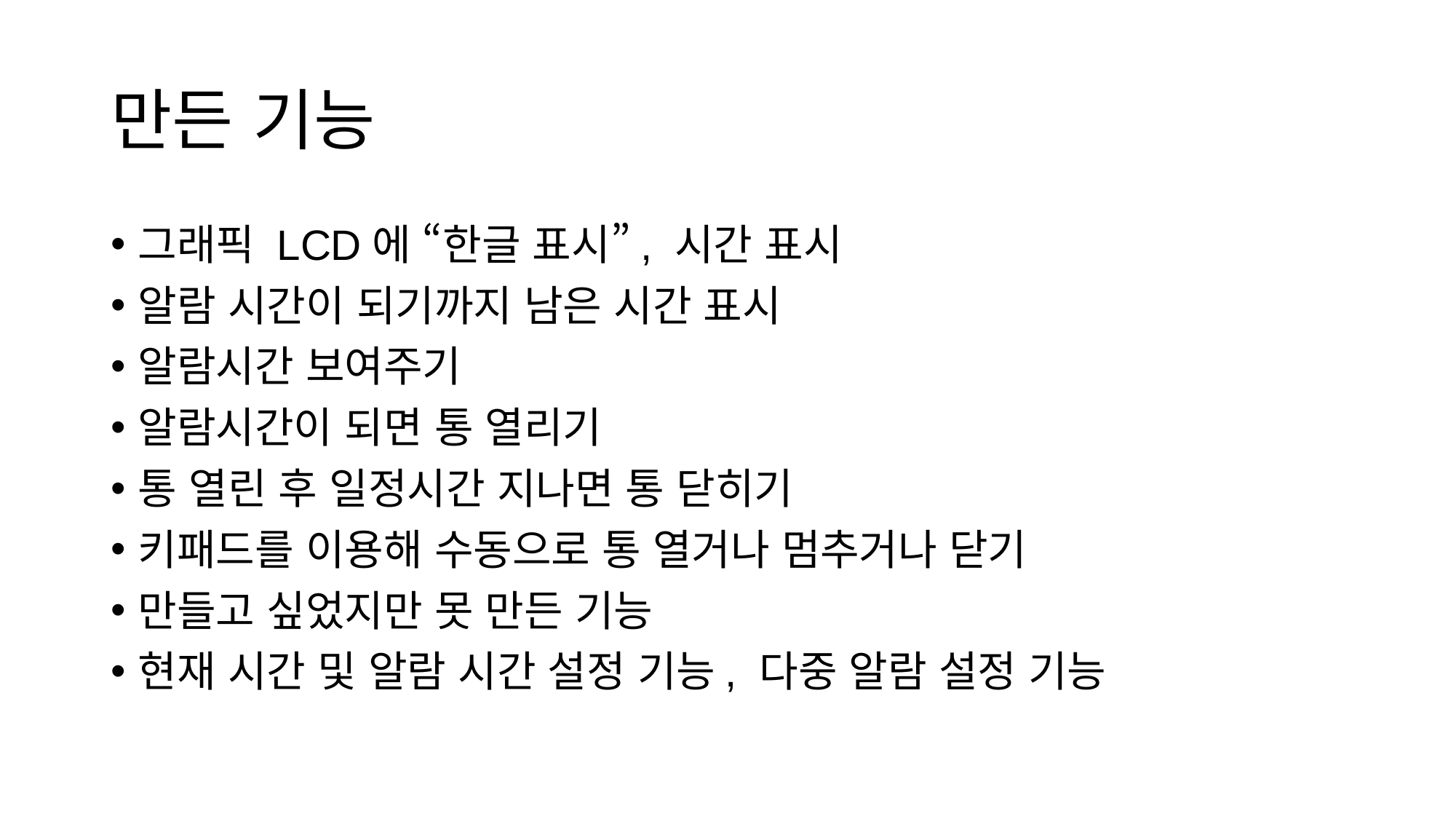

# 만든 기능
그래픽 LCD에 “한글 표시”, 시간 표시
알람 시간이 되기까지 남은 시간 표시
알람시간 보여주기
알람시간이 되면 통 열리기
통 열린 후 일정시간 지나면 통 닫히기
키패드를 이용해 수동으로 통 열거나 멈추거나 닫기
만들고 싶었지만 못 만든 기능
현재 시간 및 알람 시간 설정 기능, 다중 알람 설정 기능